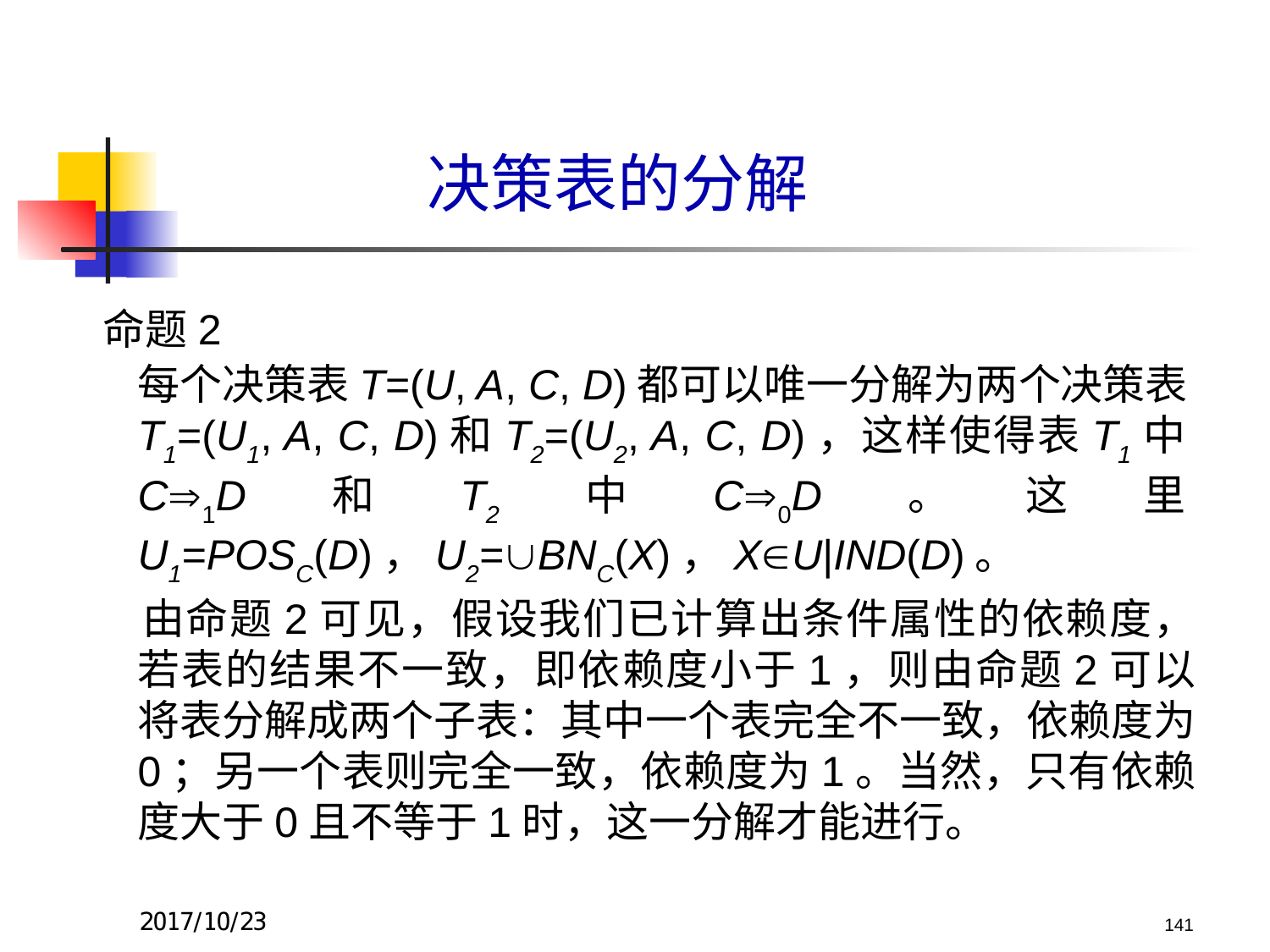

# 决策表的分解
  命题2
  	每个决策表T=(U, A, C, D)都可以唯一分解为两个决策表T1=(U1, A, C, D)和T2=(U2, A, C, D)，这样使得表T1中C⇒1D和T2中C⇒0D。这里U1=POSC(D)，U2=∪BNC(X)，X∈U|IND(D)。
 	由命题2可见，假设我们已计算出条件属性的依赖度，若表的结果不一致，即依赖度小于1，则由命题2可以将表分解成两个子表：其中一个表完全不一致，依赖度为0；另一个表则完全一致，依赖度为1。当然，只有依赖度大于0且不等于1时，这一分解才能进行。
2017/10/23
141